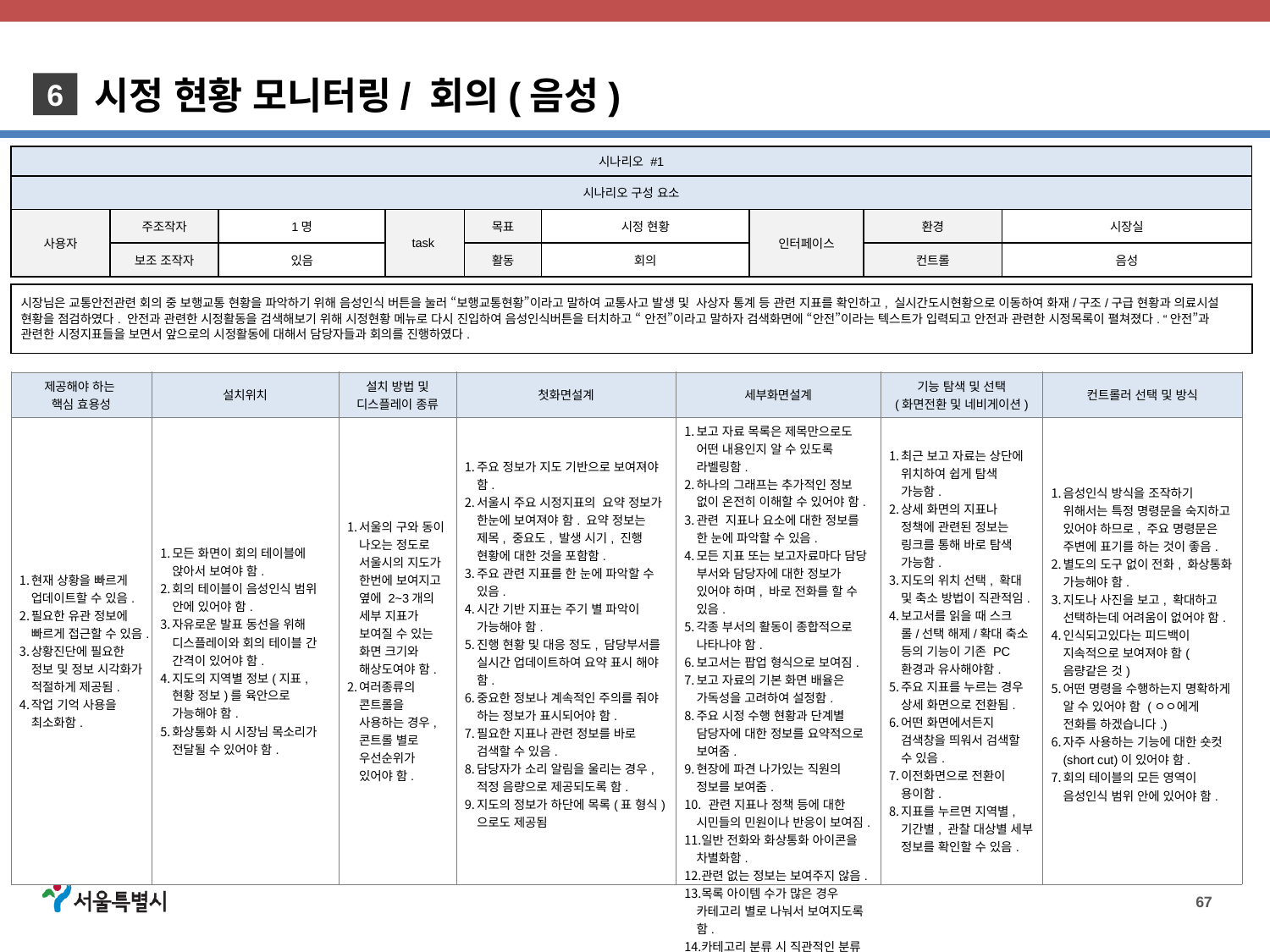

시정 현황 모니터링/ 회의(음성)
6
| 시나리오 #1 |  |  |  |  |  |  |  |  |
| --- | --- | --- | --- | --- | --- | --- | --- | --- |
| 시나리오 구성 요소 |  |  |  |  |  |  |  |  |
| 사용자 | 주조작자 | 1명 | task | 목표 | 시정 현황 | 인터페이스 | 환경 | 시장실 |
|  | 보조 조작자 | 있음 |  | 활동 | 회의 |  | 컨트롤 | 음성 |
| 시장님은 교통안전관련 회의 중 보행교통 현황을 파악하기 위해 음성인식 버튼을 눌러 “보행교통현황”이라고 말하여 교통사고 발생 및 사상자 통계 등 관련 지표를 확인하고, 실시간도시현황으로 이동하여 화재/구조/구급 현황과 의료시설 현황을 점검하였다. 안전과 관련한 시정활동을 검색해보기 위해 시정현황 메뉴로 다시 진입하여 음성인식버튼을 터치하고 “ 안전”이라고 말하자 검색화면에 “안전”이라는 텍스트가 입력되고 안전과 관련한 시정목록이 펼쳐졌다. “안전”과 관련한 시정지표들을 보면서 앞으로의 시정활동에 대해서 담당자들과 회의를 진행하였다. |
| --- |
| 제공해야 하는 핵심 효용성 | 설치위치 | 설치 방법 및 디스플레이 종류 | 첫화면설계 | 세부화면설계 | 기능 탐색 및 선택 (화면전환 및 네비게이션) | 컨트롤러 선택 및 방식 |
| --- | --- | --- | --- | --- | --- | --- |
| 현재 상황을 빠르게 업데이트할 수 있음. 필요한 유관 정보에 빠르게 접근할 수 있음. 상황진단에 필요한 정보 및 정보 시각화가 적절하게 제공됨. 작업 기억 사용을 최소화함. | 모든 화면이 회의 테이블에 앉아서 보여야 함. 회의 테이블이 음성인식 범위 안에 있어야 함. 자유로운 발표 동선을 위해 디스플레이와 회의 테이블 간 간격이 있어야 함. 지도의 지역별 정보(지표, 현황 정보)를 육안으로 가능해야 함. 화상통화 시 시장님 목소리가 전달될 수 있어야 함. | 서울의 구와 동이 나오는 정도로 서울시의 지도가 한번에 보여지고 옆에 2~3개의 세부 지표가 보여질 수 있는 화면 크기와 해상도여야 함. 여러종류의 콘트롤을 사용하는 경우, 콘트롤 별로 우선순위가 있어야 함. | 주요 정보가 지도 기반으로 보여져야 함. 서울시 주요 시정지표의 요약 정보가 한눈에 보여져야 함. 요약 정보는 제목, 중요도, 발생 시기, 진행 현황에 대한 것을 포함함. 주요 관련 지표를 한 눈에 파악할 수 있음. 시간 기반 지표는 주기 별 파악이 가능해야 함. 진행 현황 및 대응 정도, 담당부서를 실시간 업데이트하여 요약 표시 해야 함. 중요한 정보나 계속적인 주의를 줘야 하는 정보가 표시되어야 함. 필요한 지표나 관련 정보를 바로 검색할 수 있음. 담당자가 소리 알림을 울리는 경우, 적정 음량으로 제공되도록 함. 지도의 정보가 하단에 목록(표 형식)으로도 제공됨 | 보고 자료 목록은 제목만으로도 어떤 내용인지 알 수 있도록 라벨링함. 하나의 그래프는 추가적인 정보 없이 온전히 이해할 수 있어야 함. 관련 지표나 요소에 대한 정보를 한 눈에 파악할 수 있음. 모든 지표 또는 보고자료마다 담당 부서와 담당자에 대한 정보가 있어야 하며, 바로 전화를 할 수 있음. 각종 부서의 활동이 종합적으로 나타나야 함. 보고서는 팝업 형식으로 보여짐. 보고 자료의 기본 화면 배율은 가독성을 고려하여 설정함. 주요 시정 수행 현황과 단계별 담당자에 대한 정보를 요약적으로 보여줌. 현장에 파견 나가있는 직원의 정보를 보여줌. 관련 지표나 정책 등에 대한 시민들의 민원이나 반응이 보여짐. 일반 전화와 화상통화 아이콘을 차별화함. 관련 없는 정보는 보여주지 않음. 목록 아이템 수가 많은 경우 카테고리 별로 나눠서 보여지도록 함. 카테고리 분류 시 직관적인 분류 체계를 사용함. | 최근 보고 자료는 상단에 위치하여 쉽게 탐색 가능함. 상세 화면의 지표나 정책에 관련된 정보는 링크를 통해 바로 탐색 가능함. 지도의 위치 선택, 확대 및 축소 방법이 직관적임. 보고서를 읽을 때 스크롤/선택 해제/확대 축소 등의 기능이 기존 PC 환경과 유사해야함. 주요 지표를 누르는 경우 상세 화면으로 전환됨. 어떤 화면에서든지 검색창을 띄워서 검색할 수 있음. 이전화면으로 전환이 용이함. 지표를 누르면 지역별, 기간별, 관찰 대상별 세부 정보를 확인할 수 있음. | 음성인식 방식을 조작하기 위해서는 특정 명령문을 숙지하고 있어야 하므로, 주요 명령문은 주변에 표기를 하는 것이 좋음. 별도의 도구 없이 전화, 화상통화 가능해야 함. 지도나 사진을 보고, 확대하고 선택하는데 어려움이 없어야 함. 인식되고있다는 피드백이 지속적으로 보여져야 함(음량같은 것) 어떤 명령을 수행하는지 명확하게 알 수 있어야 함 (ㅇㅇ에게 전화를 하겠습니다.) 자주 사용하는 기능에 대한 숏컷(short cut)이 있어야 함. 회의 테이블의 모든 영역이 음성인식 범위 안에 있어야 함. |